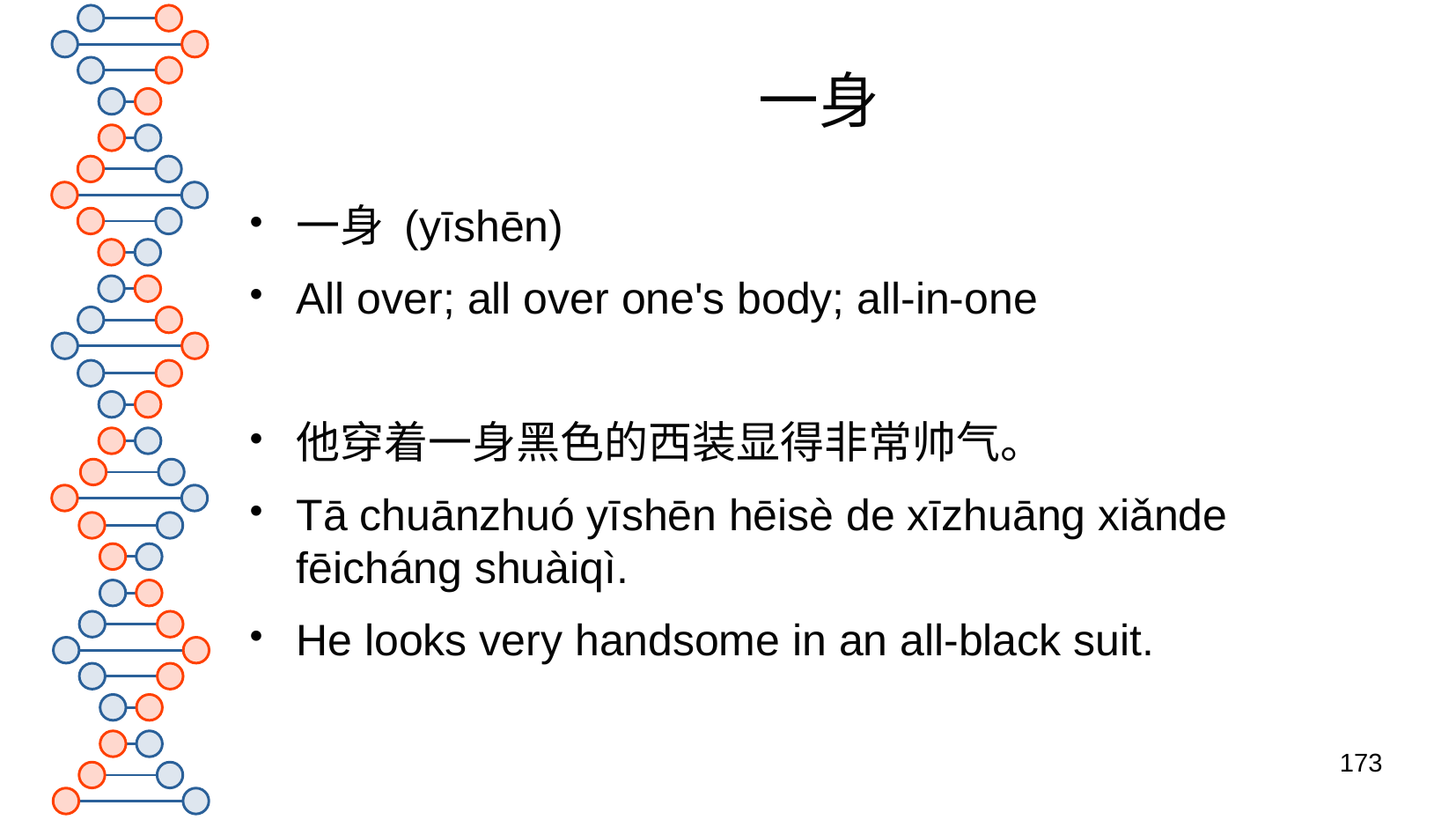

# 一身
一身 (yīshēn)
All over; all over one's body; all-in-one

他穿着一身黑色的西装显得非常帅气。
Tā chuānzhuó yīshēn hēisè de xīzhuāng xiǎnde fēicháng shuàiqì.
He looks very handsome in an all-black suit.

173